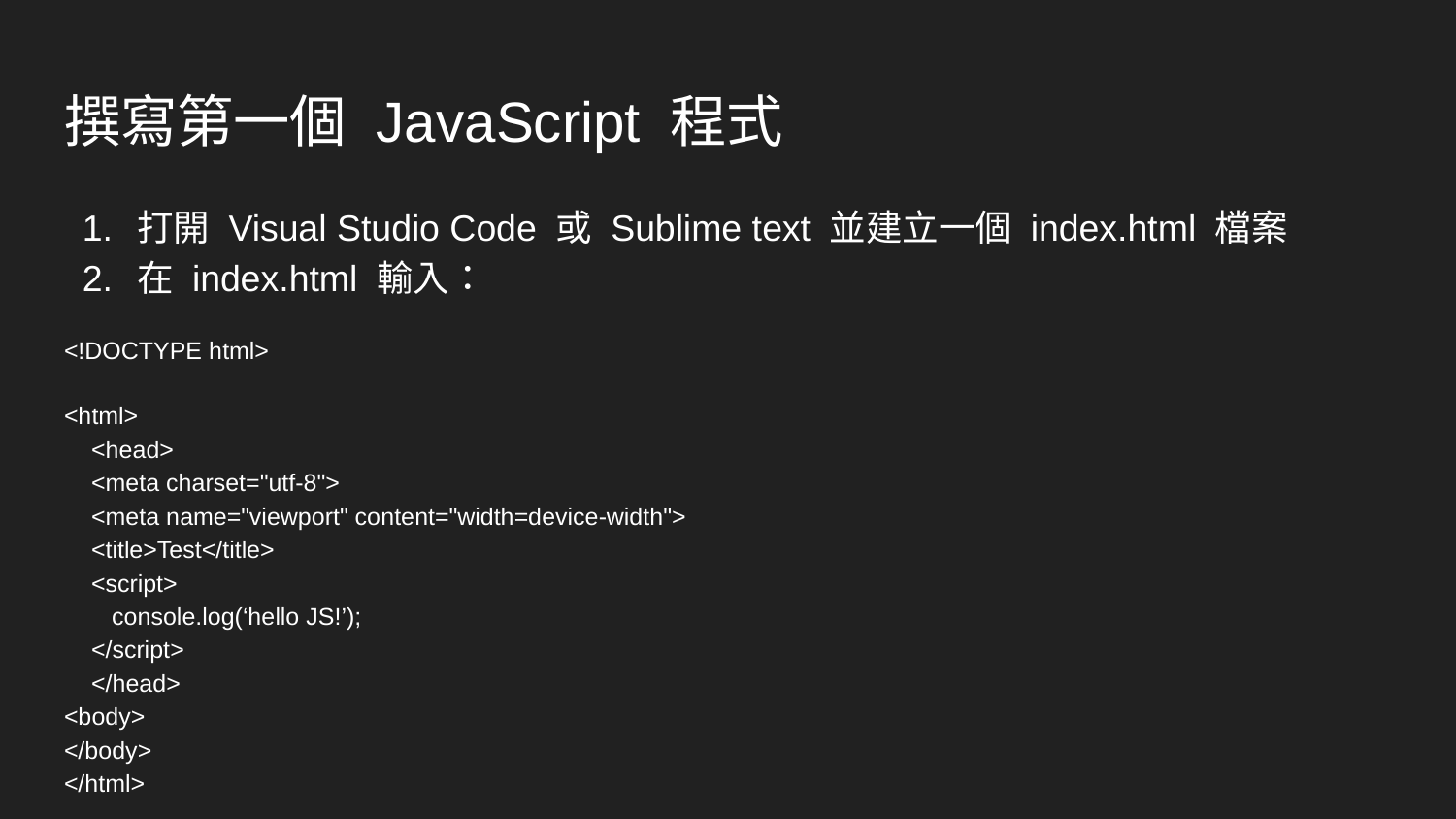

# 撰寫第一個 JavaScript 程式
打開 Visual Studio Code 或 Sublime text 並建立一個 index.html 檔案
在 index.html 輸入：
<!DOCTYPE html>
<html>
    <head>
    <meta charset="utf-8">
    <meta name="viewport" content="width=device-width">
    <title>Test</title>
    <script>
       console.log(‘hello JS!’);
    </script>
    </head>
<body>
</body>
</html>